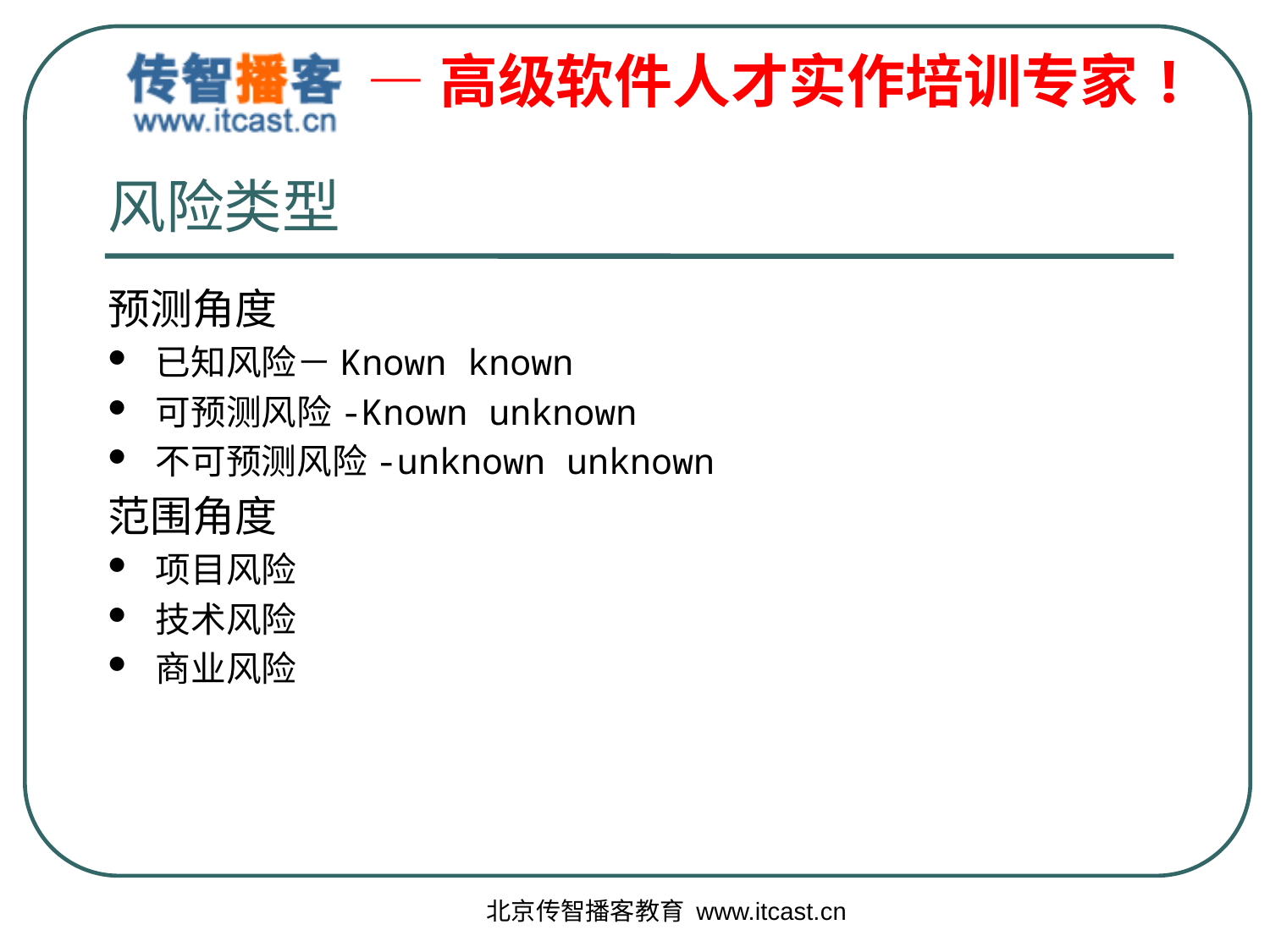

# 风险类型
预测角度
已知风险－Known known
可预测风险-Known unknown
不可预测风险-unknown unknown
范围角度
项目风险
技术风险
商业风险

北京传智播客教育 www.itcast.cn